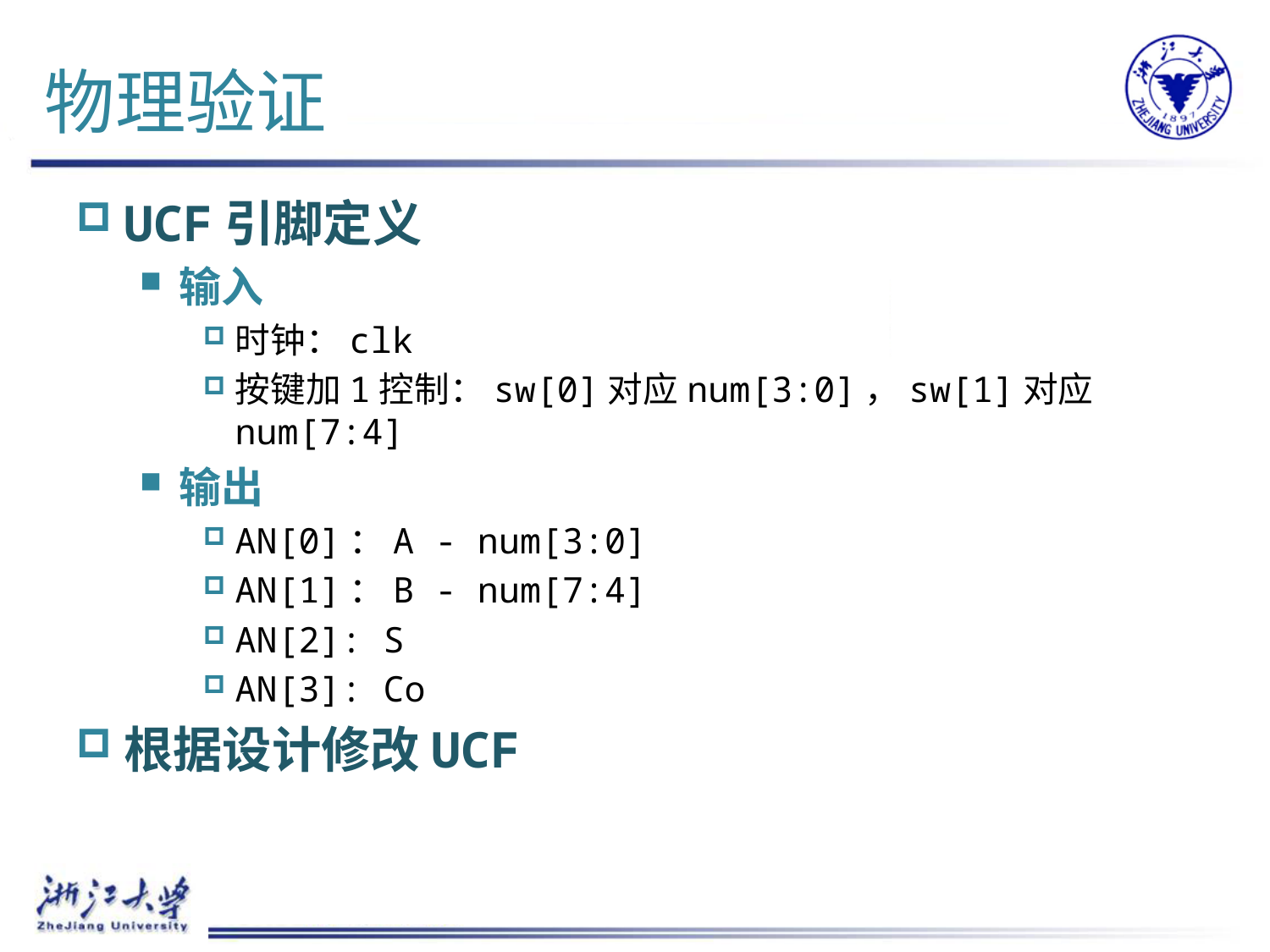

# 物理验证
UCF引脚定义
输入
时钟：clk
按键加1控制：sw[0]对应num[3:0]，sw[1]对应num[7:4]
输出
AN[0]：A - num[3:0]
AN[1]：B - num[7:4]
AN[2]: S
AN[3]: Co
根据设计修改UCF